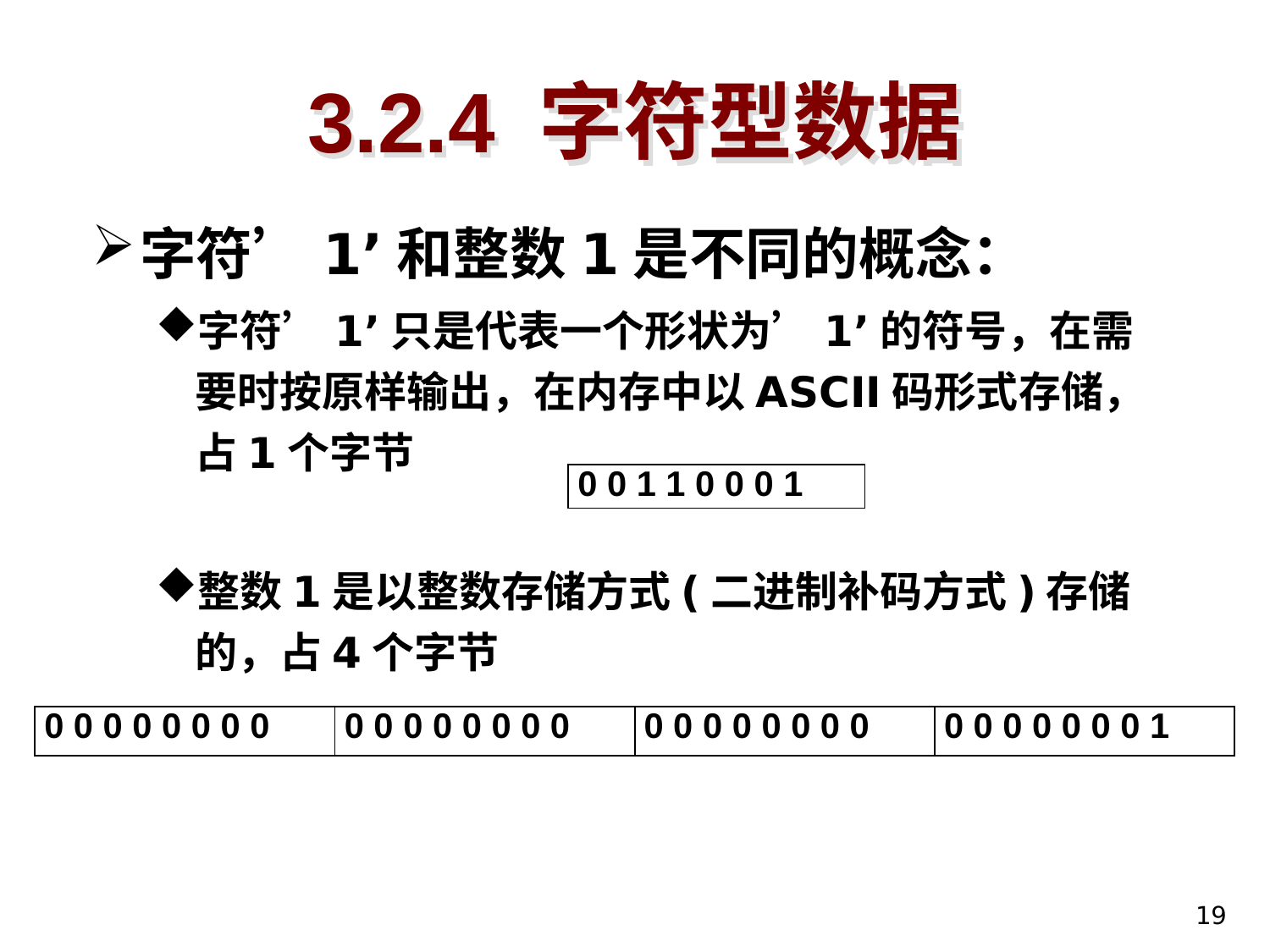

# 3.2.4 字符型数据
字符’1’和整数1是不同的概念：
字符’1’只是代表一个形状为’1’的符号，在需要时按原样输出，在内存中以ASCII码形式存储，占1个字节

整数1是以整数存储方式(二进制补码方式)存储的，占4个字节
| 0 0 1 1 0 0 0 1 |
| --- |
| 0 0 0 0 0 0 0 0 | 0 0 0 0 0 0 0 0 |
| --- | --- |
| 0 0 0 0 0 0 0 0 | 0 0 0 0 0 0 0 1 |
| --- | --- |
19